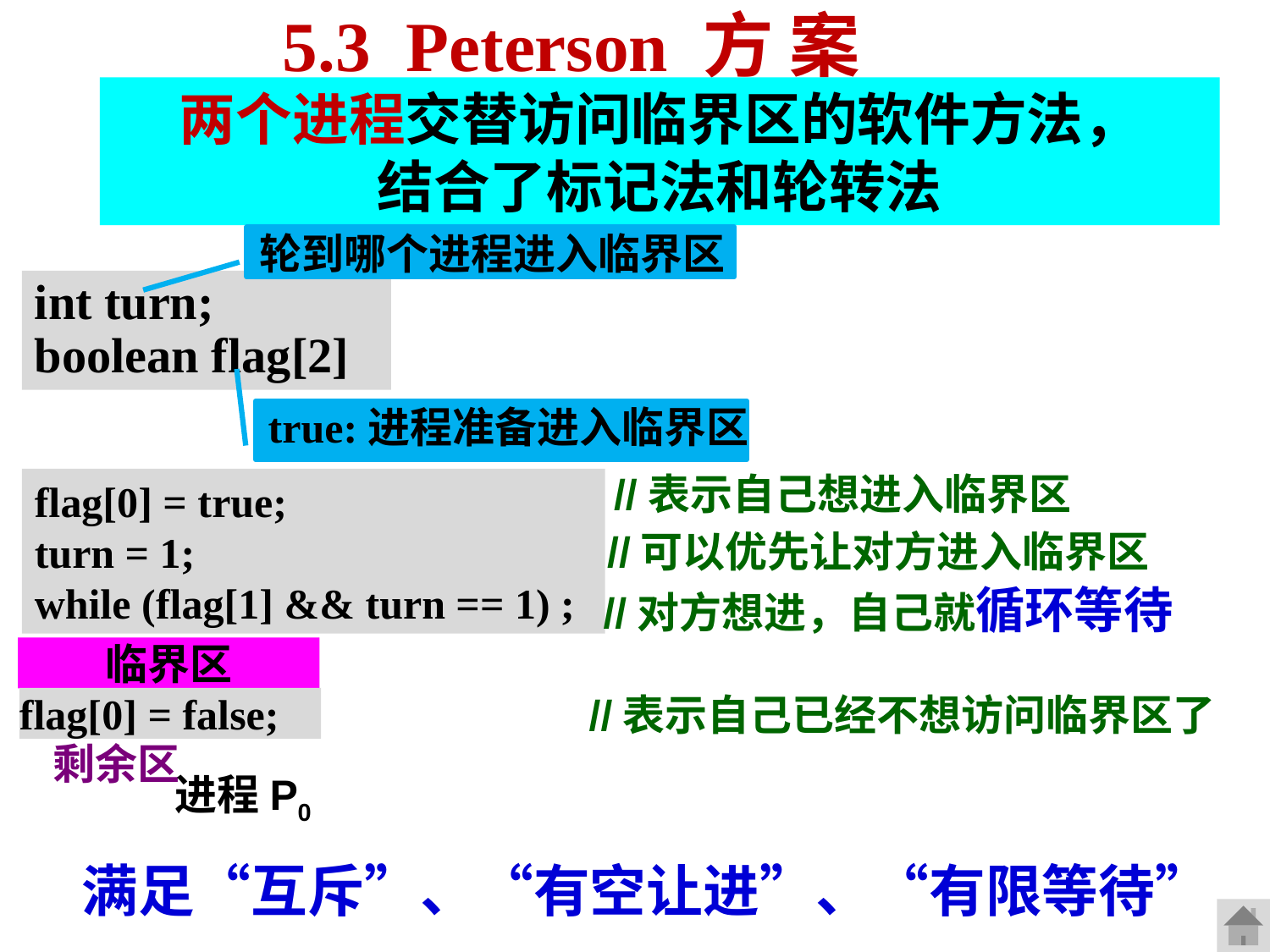

5.3  Peterson 方 案
两个进程交替访问临界区的软件方法，
结合了标记法和轮转法
轮到哪个进程进入临界区
int turn;
boolean flag[2]

true:进程准备进入临界区

//表示自己想进入临界区
flag[1] = true;
turn = 0;
while (flag[0] && turn == 0) ;

临界区
flag[1] = false;
剩余区
进程P1
flag[0] = true;
turn = 1;
while (flag[1] && turn == 1) ;

临界区
flag[0] = false;
剩余区
进程P0
//可以优先让对方进入临界区
//对方想进，自己就循环等待
//表示自己已经不想访问临界区了
满足“互斥”、“有空让进”、“有限等待”